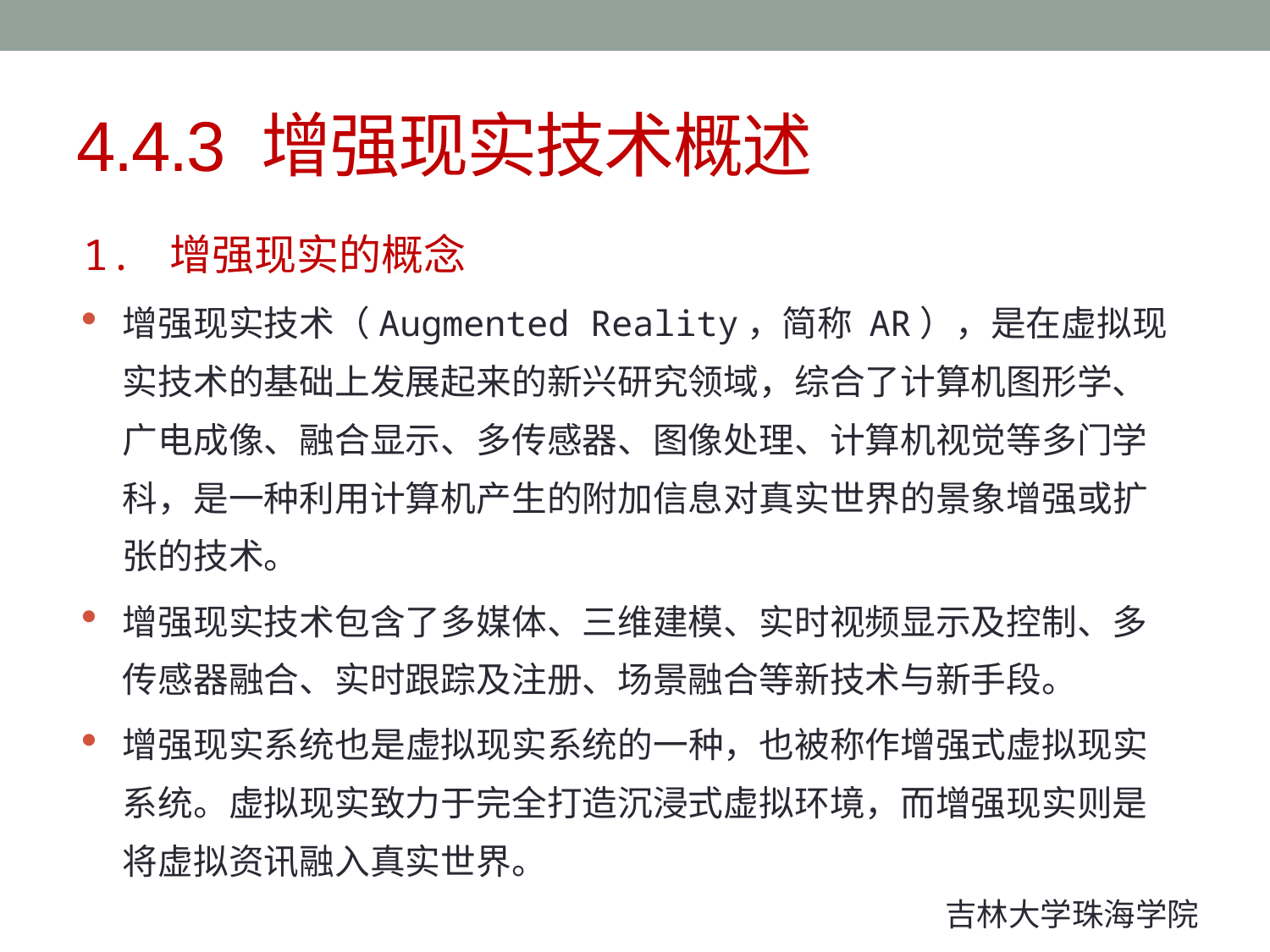

# 4.4.3 增强现实技术概述
1. 增强现实的概念
增强现实技术（Augmented Reality，简称 AR），是在虚拟现实技术的基础上发展起来的新兴研究领域，综合了计算机图形学、广电成像、融合显示、多传感器、图像处理、计算机视觉等多门学科，是一种利用计算机产生的附加信息对真实世界的景象增强或扩张的技术。
增强现实技术包含了多媒体、三维建模、实时视频显示及控制、多传感器融合、实时跟踪及注册、场景融合等新技术与新手段。
增强现实系统也是虚拟现实系统的一种，也被称作增强式虚拟现实系统。虚拟现实致力于完全打造沉浸式虚拟环境，而增强现实则是将虚拟资讯融入真实世界。